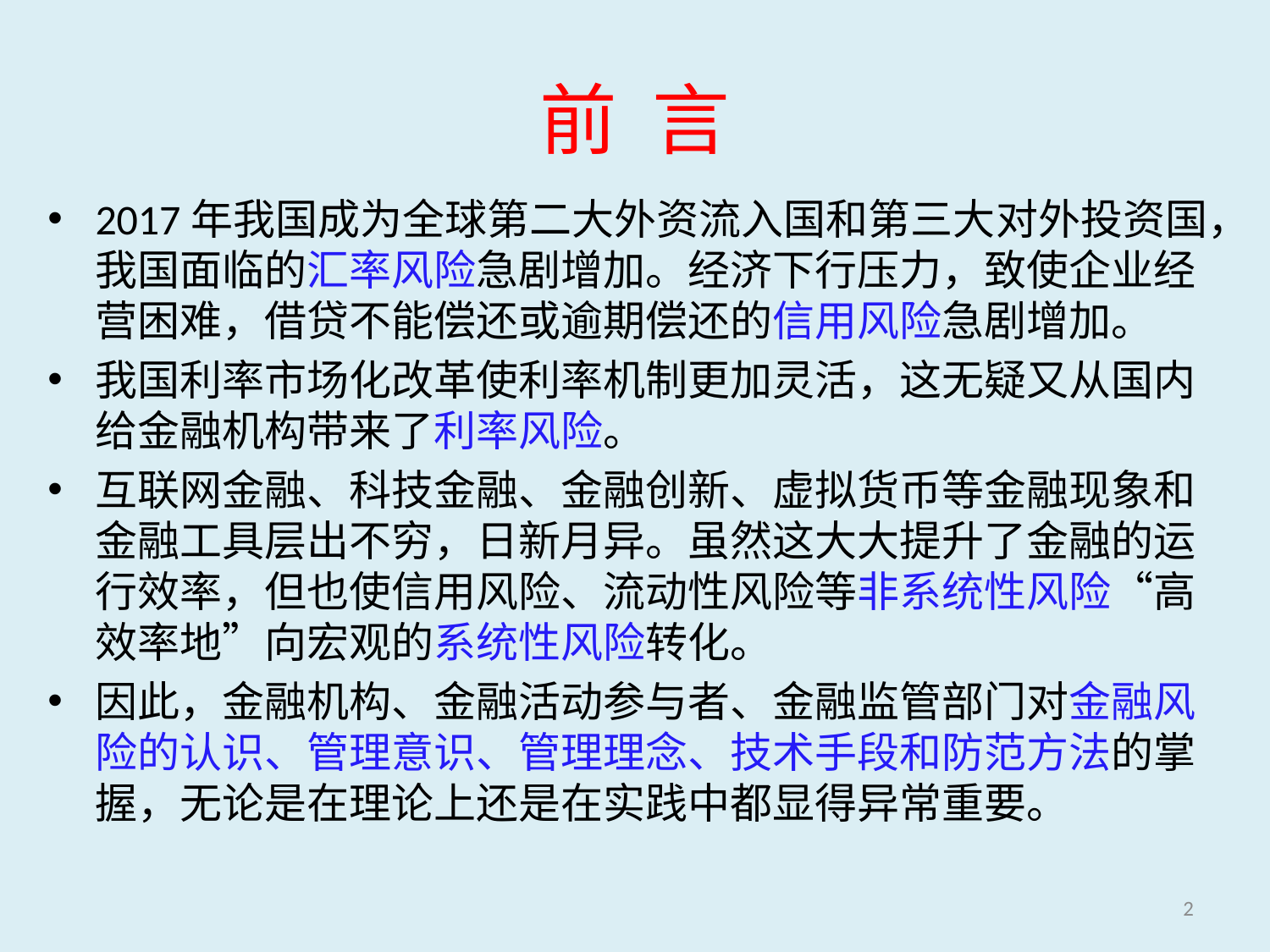

# 前  言
2017年我国成为全球第二大外资流入国和第三大对外投资国，我国面临的汇率风险急剧增加。经济下行压力，致使企业经营困难，借贷不能偿还或逾期偿还的信用风险急剧增加。
我国利率市场化改革使利率机制更加灵活，这无疑又从国内给金融机构带来了利率风险。
互联网金融、科技金融、金融创新、虚拟货币等金融现象和金融工具层出不穷，日新月异。虽然这大大提升了金融的运行效率，但也使信用风险、流动性风险等非系统性风险“高效率地”向宏观的系统性风险转化。
因此，金融机构、金融活动参与者、金融监管部门对金融风险的认识、管理意识、管理理念、技术手段和防范方法的掌握，无论是在理论上还是在实践中都显得异常重要。
2